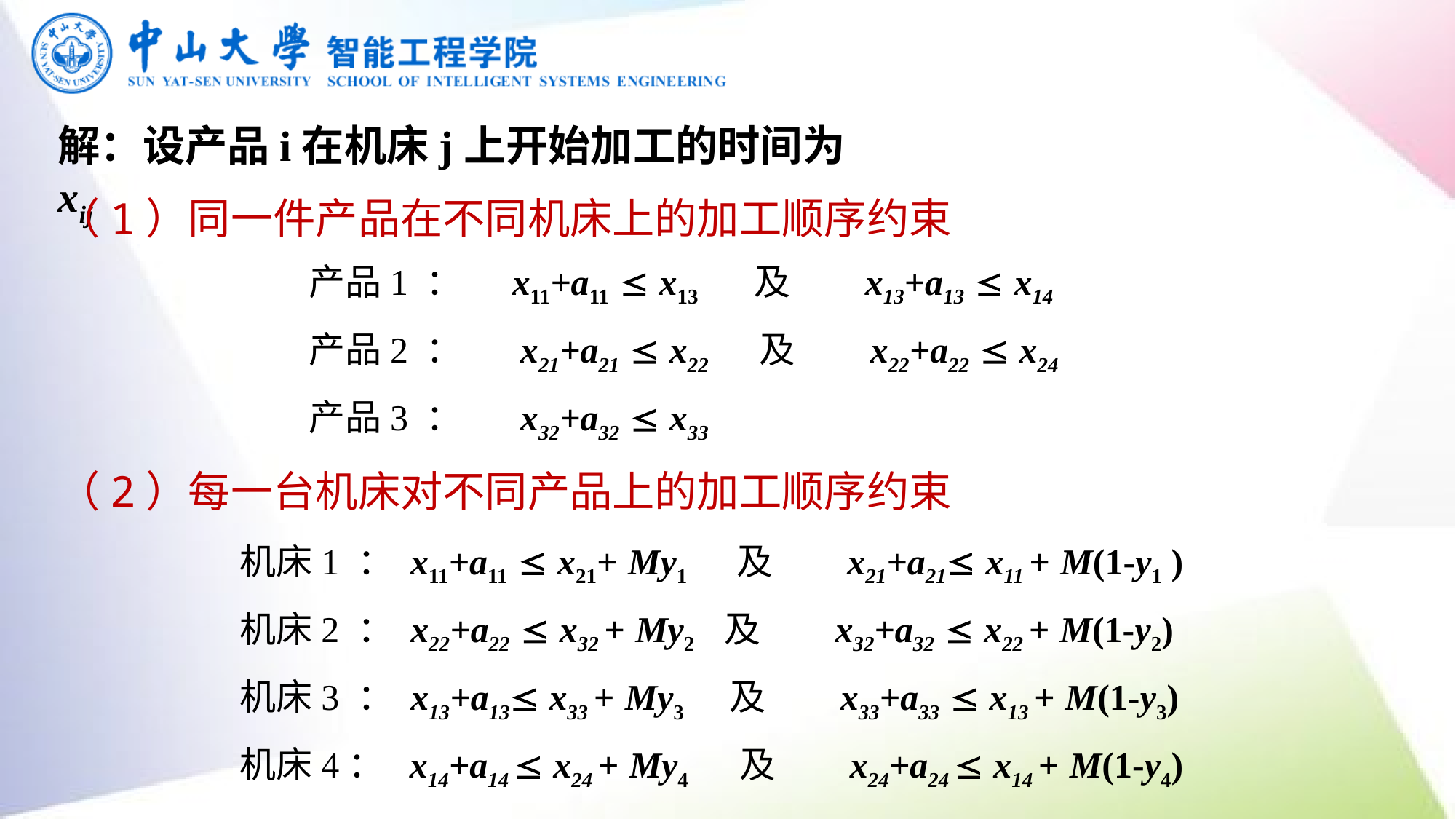

解：设产品i在机床j上开始加工的时间为xij
（1）同一件产品在不同机床上的加工顺序约束
产品1 ：     x11+a11  ≤ x13         及        x13+a13  ≤ x14
产品2 ：      x21+a21  ≤ x22        及        x22+a22  ≤ x24
产品3 ：      x32+a32  ≤ x33
（2）每一台机床对不同产品上的加工顺序约束
机床1 ： x11+a11  ≤ x21+  My1       及        x21+a21≤ x11 +  M(1-y1 )
机床2 ： x22+a22  ≤ x32 +  My2    及        x32+a32  ≤ x22 +  M(1-y2)
机床3 ： x13+a13≤ x33 +  My3       及        x33+a33  ≤ x13 +  M(1-y3)
机床4：  x14+a14 ≤ x24 +  My4        及        x24+a24 ≤ x14 +  M(1-y4)